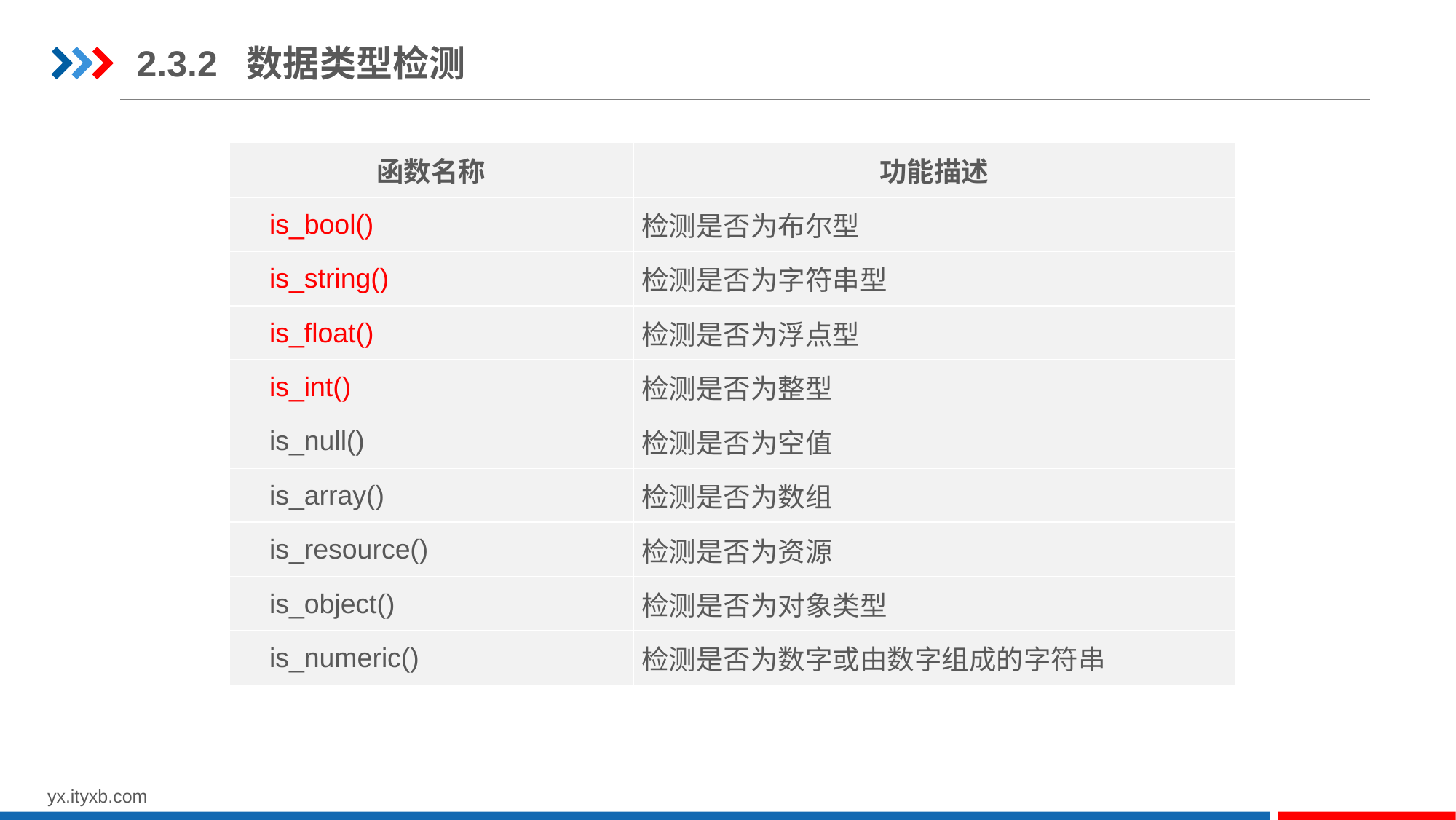

2.3.2  数据类型检测
| 函数名称 | 功能描述 |
| --- | --- |
| is\_bool() | 检测是否为布尔型 |
| is\_string() | 检测是否为字符串型 |
| is\_float() | 检测是否为浮点型 |
| is\_int() | 检测是否为整型 |
| is\_null() | 检测是否为空值 |
| is\_array() | 检测是否为数组 |
| is\_resource() | 检测是否为资源 |
| is\_object() | 检测是否为对象类型 |
| is\_numeric() | 检测是否为数字或由数字组成的字符串 |